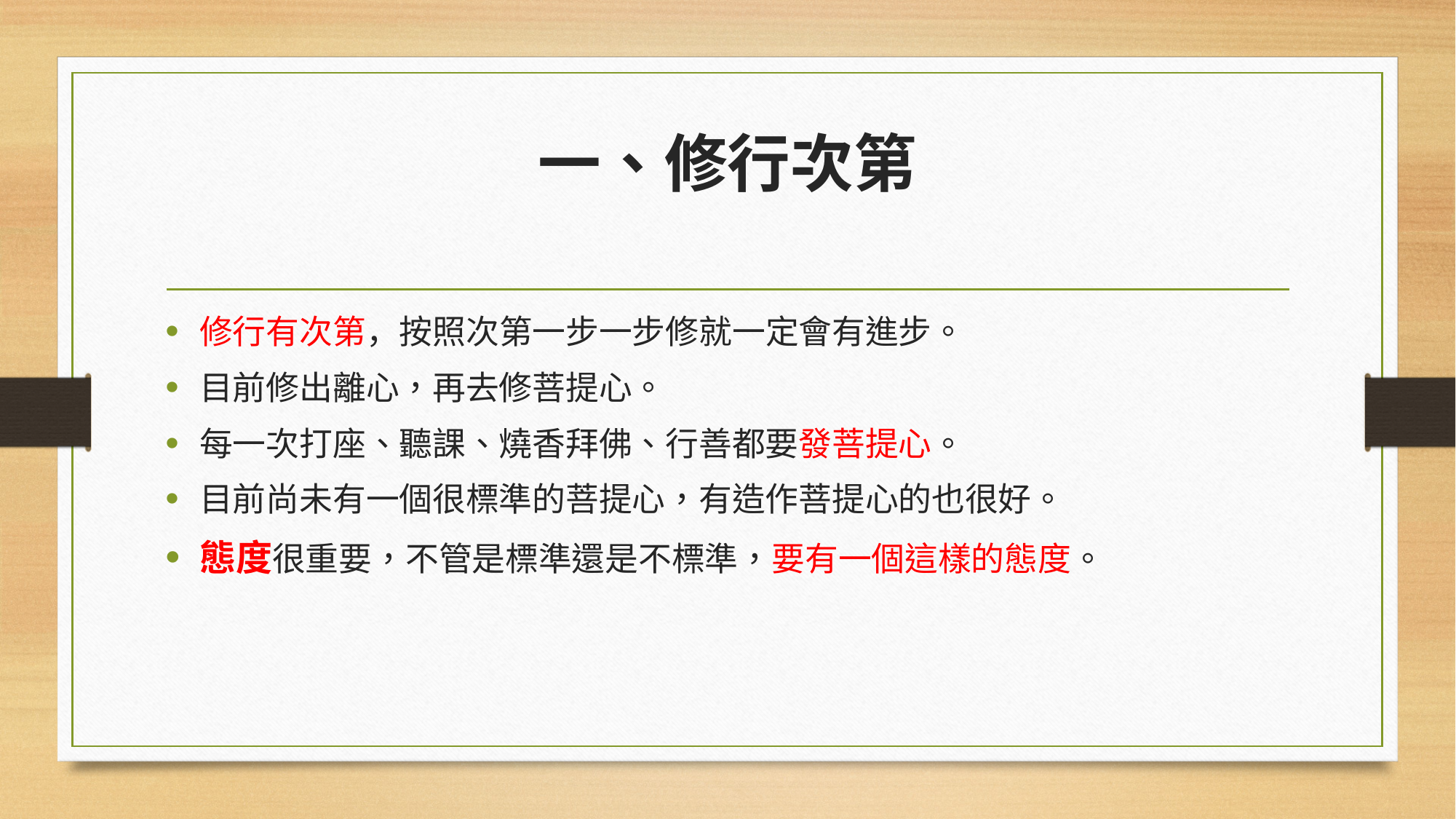

# 一、修行次第
修行有次第，按照次第一步一步修就一定會有進步。
目前修出離心，再去修菩提心。
每一次打座、聽課、燒香拜佛、行善都要發菩提心。
目前尚未有一個很標準的菩提心，有造作菩提心的也很好。
態度很重要，不管是標準還是不標準，要有一個這樣的態度。